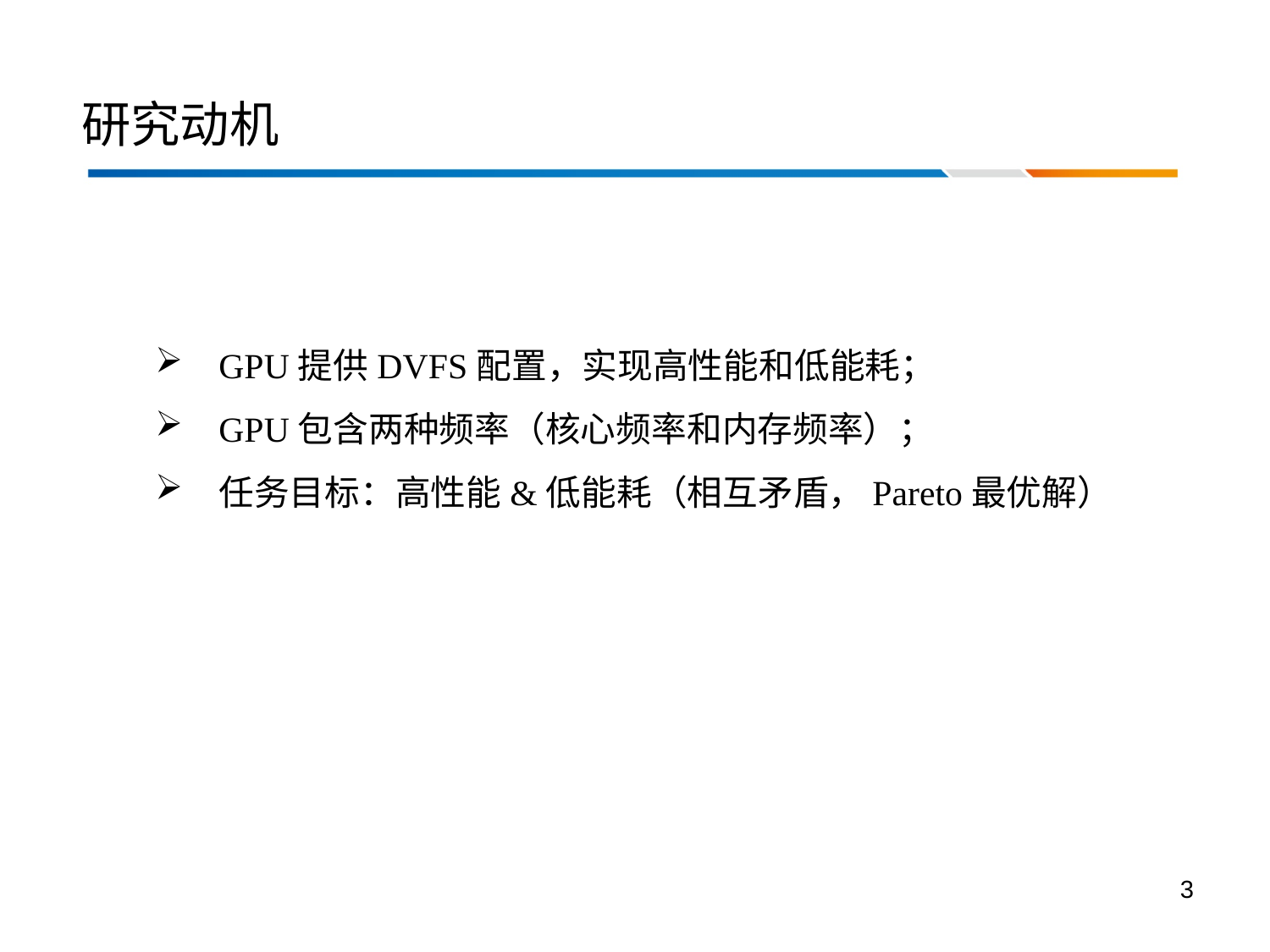

# 研究动机
GPU提供DVFS配置，实现高性能和低能耗；
GPU包含两种频率（核心频率和内存频率）；
任务目标：高性能&低能耗（相互矛盾，Pareto最优解）
3